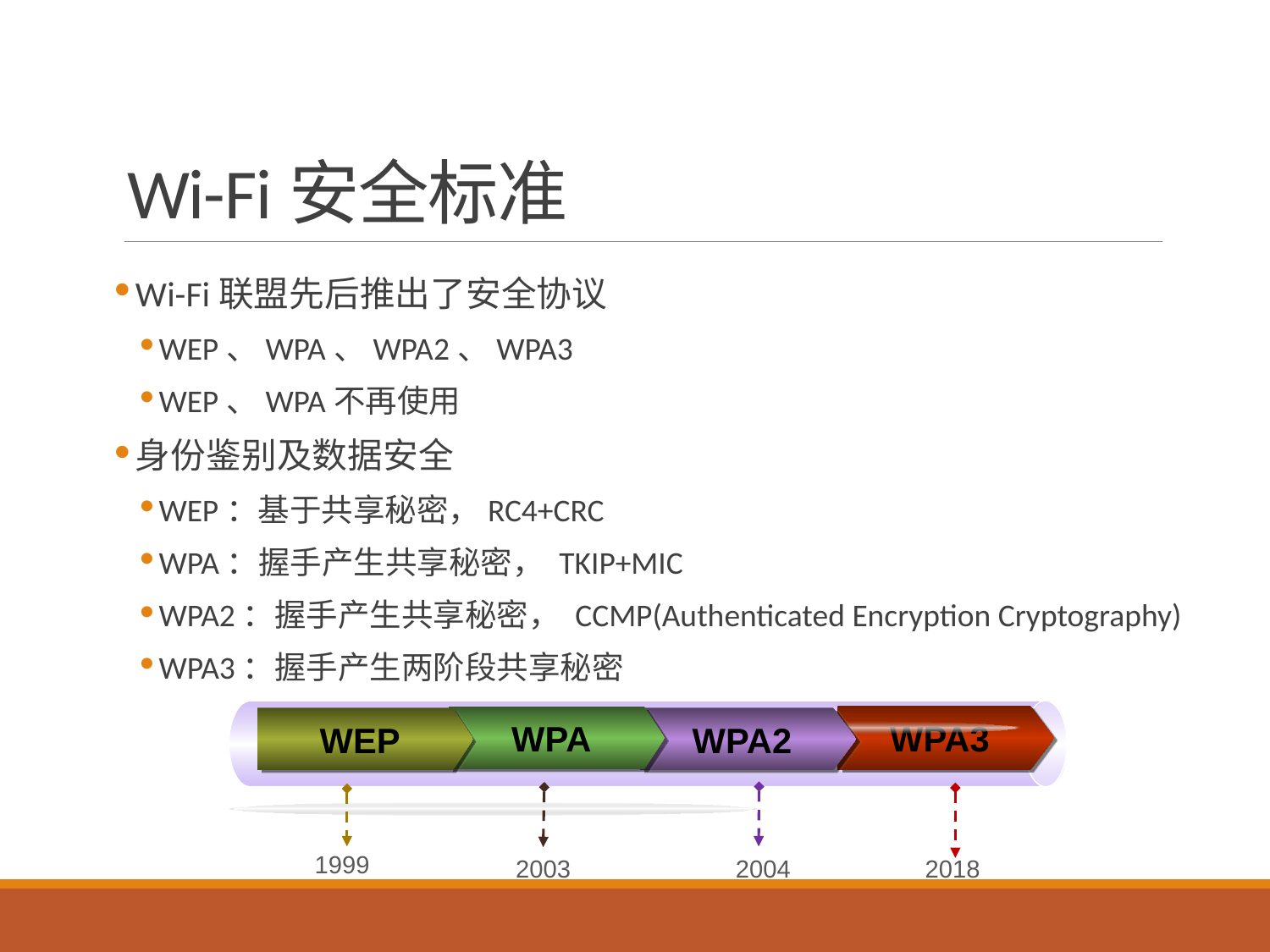

# Wi-Fi安全标准
Wi-Fi联盟先后推出了安全协议
WEP、WPA、WPA2、WPA3
WEP、WPA不再使用
身份鉴别及数据安全
WEP：基于共享秘密，RC4+CRC
WPA：握手产生共享秘密， TKIP+MIC
WPA2：握手产生共享秘密， CCMP(Authenticated Encryption Cryptography)
WPA3：握手产生两阶段共享秘密

WPA3
WPA
WEP
WPA2

1999
2003
2004
2018
8